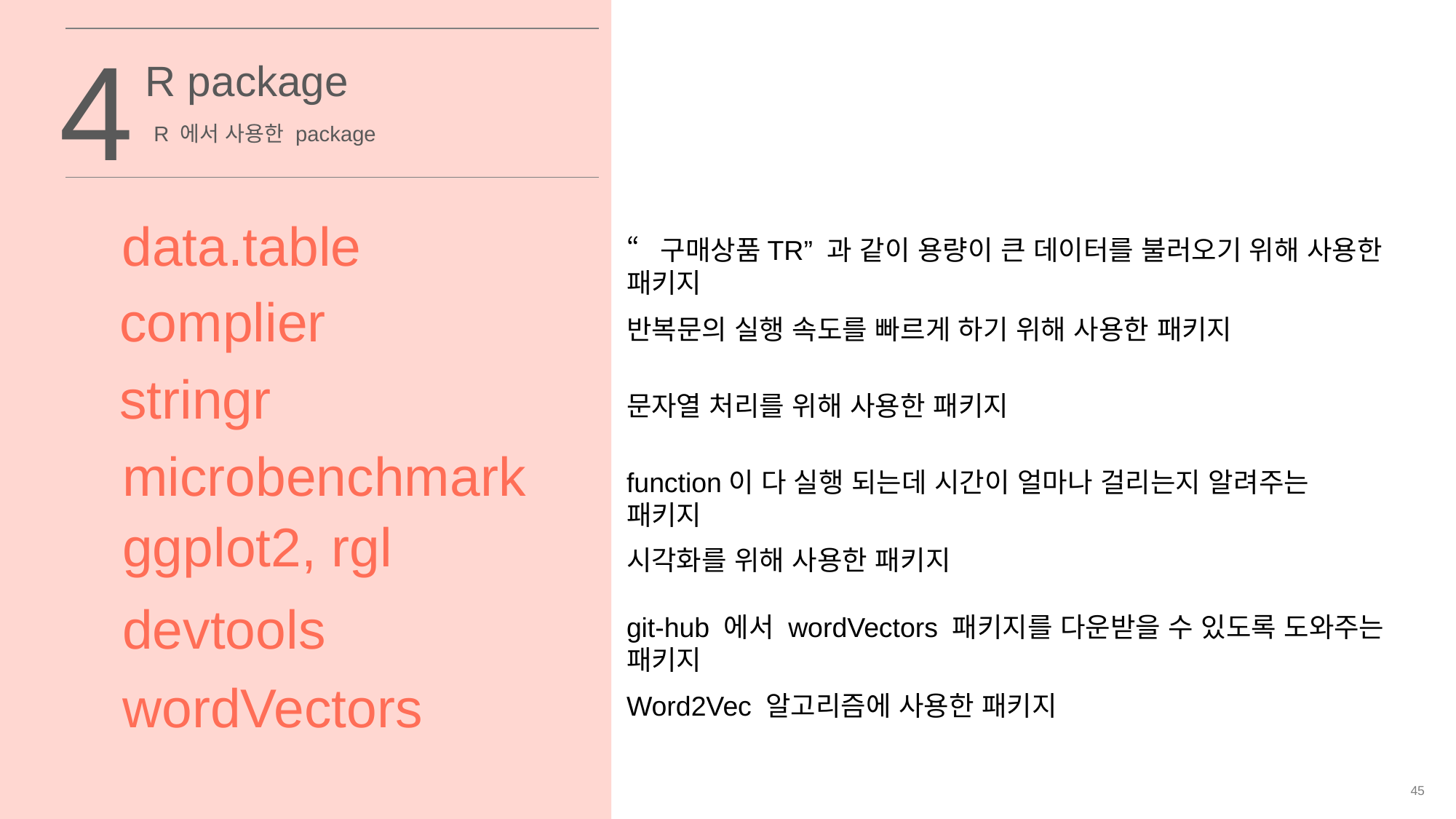

4
R package
R 에서 사용한 package
data.table
“구매상품TR” 과 같이 용량이 큰 데이터를 불러오기 위해 사용한 패키지
complier
반복문의 실행 속도를 빠르게 하기 위해 사용한 패키지
stringr
문자열 처리를 위해 사용한 패키지
microbenchmark
function이 다 실행 되는데 시간이 얼마나 걸리는지 알려주는 패키지
ggplot2, rgl
시각화를 위해 사용한 패키지
devtools
git-hub 에서 wordVectors 패키지를 다운받을 수 있도록 도와주는 패키지
wordVectors
Word2Vec 알고리즘에 사용한 패키지